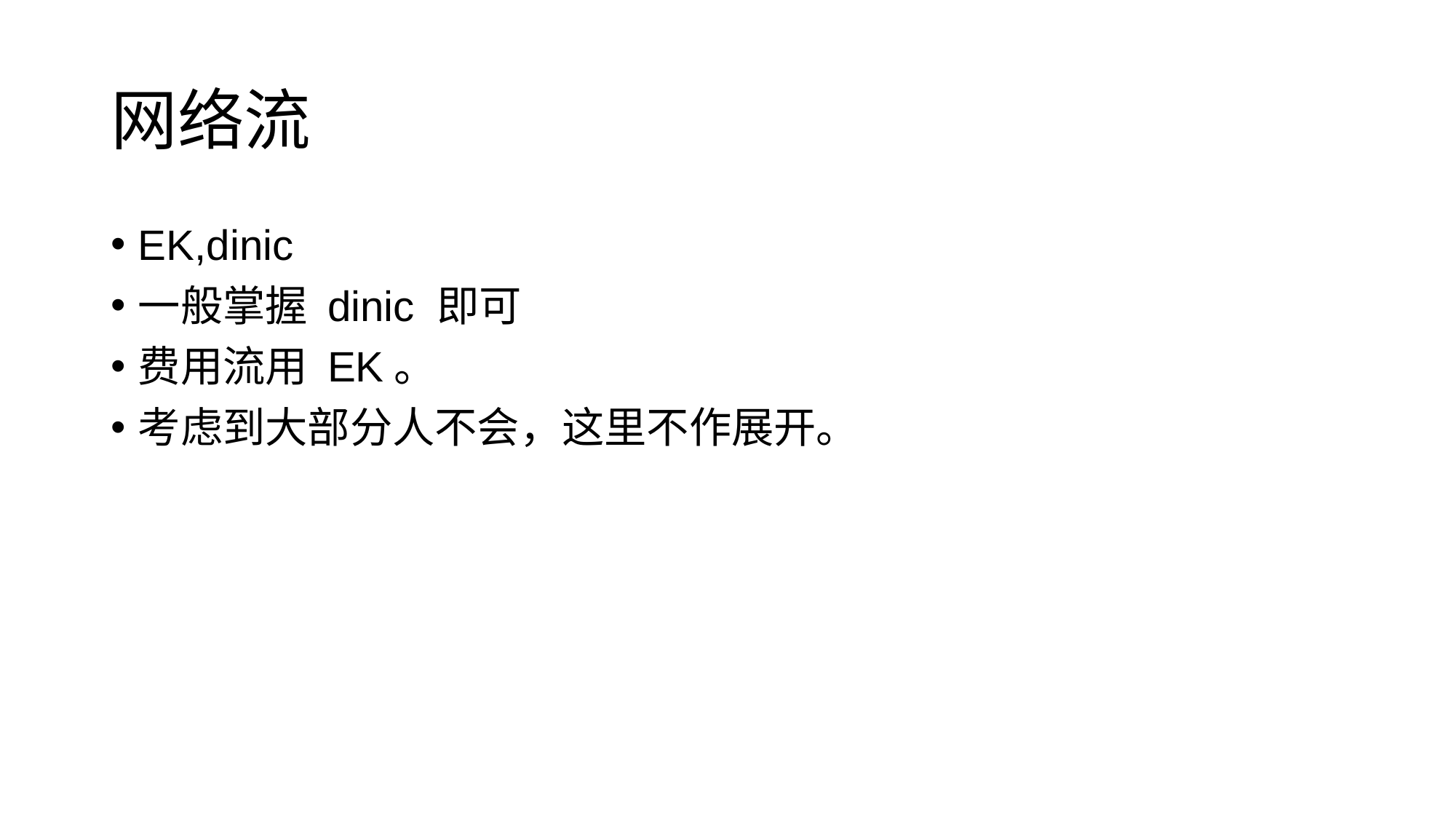

# 网络流
EK,dinic
一般掌握 dinic 即可
费用流用 EK。
考虑到大部分人不会，这里不作展开。